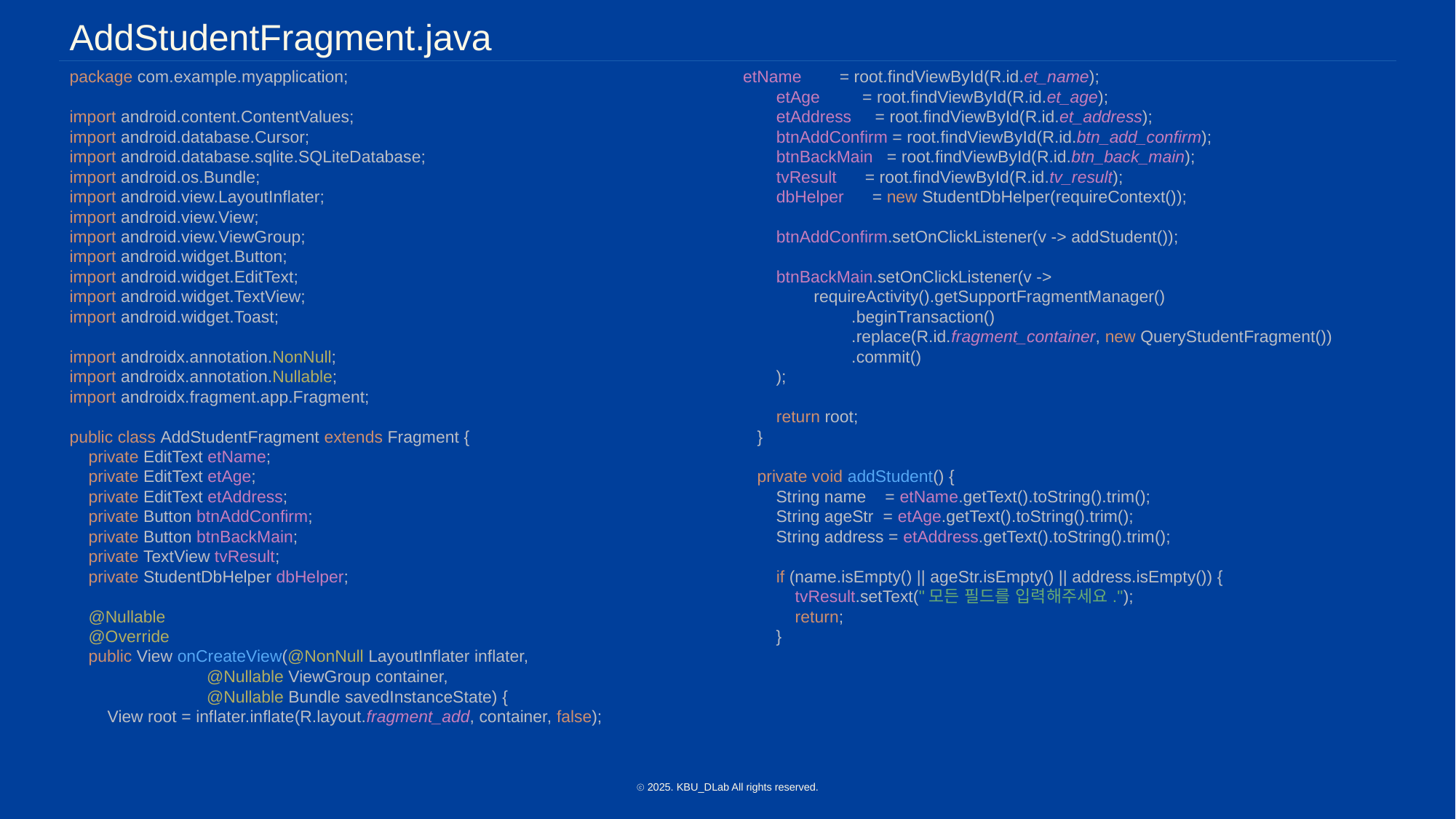

AddStudentFragment.java
package com.example.myapplication;
import android.content.ContentValues;
import android.database.Cursor;
import android.database.sqlite.SQLiteDatabase;
import android.os.Bundle;
import android.view.LayoutInflater;
import android.view.View;
import android.view.ViewGroup;
import android.widget.Button;
import android.widget.EditText;
import android.widget.TextView;
import android.widget.Toast;
import androidx.annotation.NonNull;
import androidx.annotation.Nullable;
import androidx.fragment.app.Fragment;
public class AddStudentFragment extends Fragment {
    private EditText etName;
    private EditText etAge;
    private EditText etAddress;
    private Button btnAddConfirm;
    private Button btnBackMain;
    private TextView tvResult;
    private StudentDbHelper dbHelper;
    @Nullable
    @Override
    public View onCreateView(@NonNull LayoutInflater inflater,
                             @Nullable ViewGroup container,
                             @Nullable Bundle savedInstanceState) {
        View root = inflater.inflate(R.layout.fragment_add, container, false);
 etName        = root.findViewById(R.id.et_name);
        etAge         = root.findViewById(R.id.et_age);
        etAddress     = root.findViewById(R.id.et_address);
        btnAddConfirm = root.findViewById(R.id.btn_add_confirm);
        btnBackMain   = root.findViewById(R.id.btn_back_main);
        tvResult      = root.findViewById(R.id.tv_result);
        dbHelper      = new StudentDbHelper(requireContext());
        btnAddConfirm.setOnClickListener(v -> addStudent());
        btnBackMain.setOnClickListener(v ->
                requireActivity().getSupportFragmentManager()
                        .beginTransaction()
                        .replace(R.id.fragment_container, new QueryStudentFragment())
                        .commit()
        );
        return root;
    }
    private void addStudent() {
        String name    = etName.getText().toString().trim();
        String ageStr  = etAge.getText().toString().trim();
        String address = etAddress.getText().toString().trim();
        if (name.isEmpty() || ageStr.isEmpty() || address.isEmpty()) {
            tvResult.setText("모든 필드를 입력해주세요.");
            return;
        }